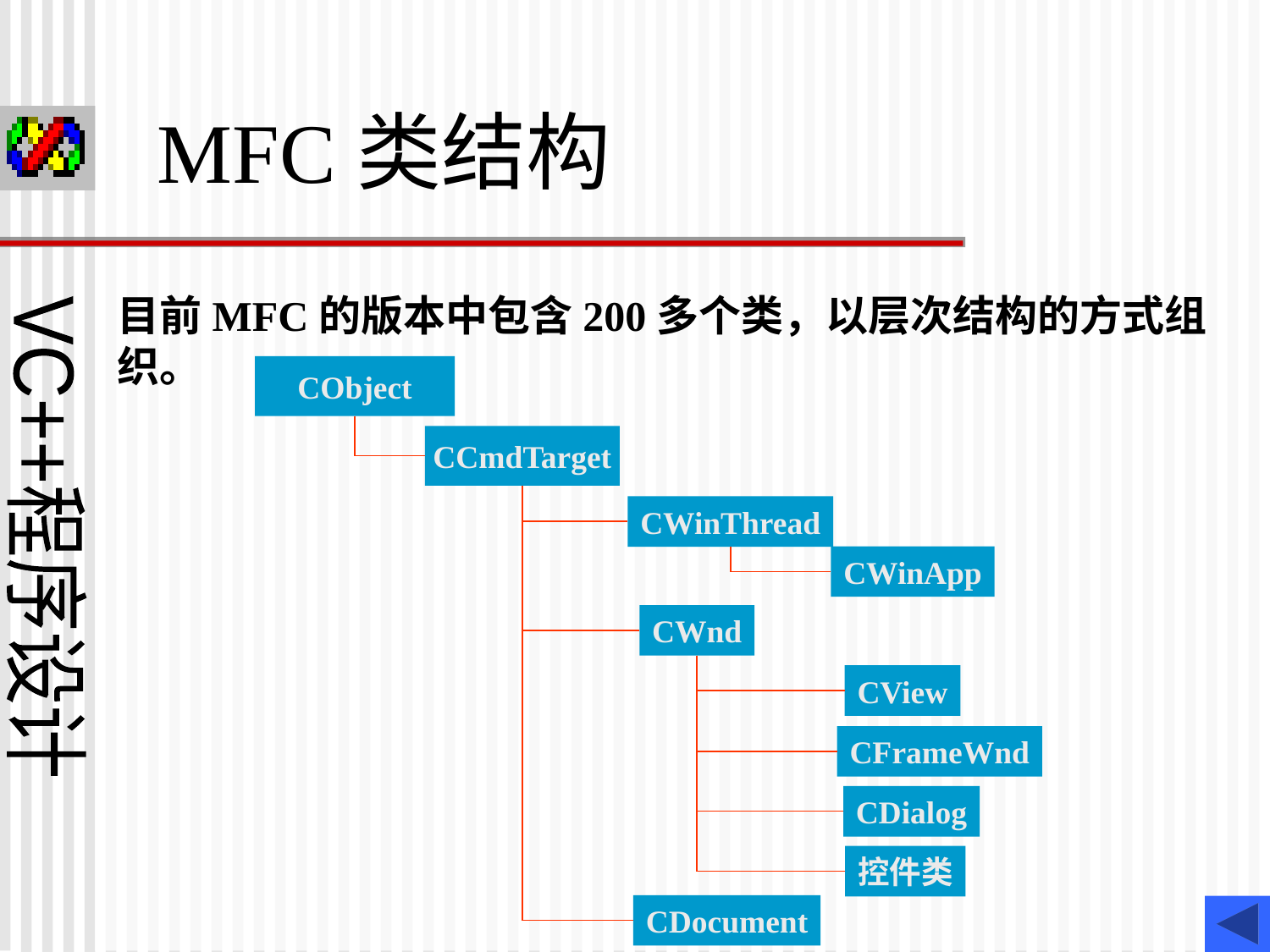

MFC类结构
目前MFC的版本中包含200多个类，以层次结构的方式组织。
CObject
CCmdTarget
CWinThread
CWinApp
CWnd
CView
CFrameWnd
CDialog
控件类
CDocument